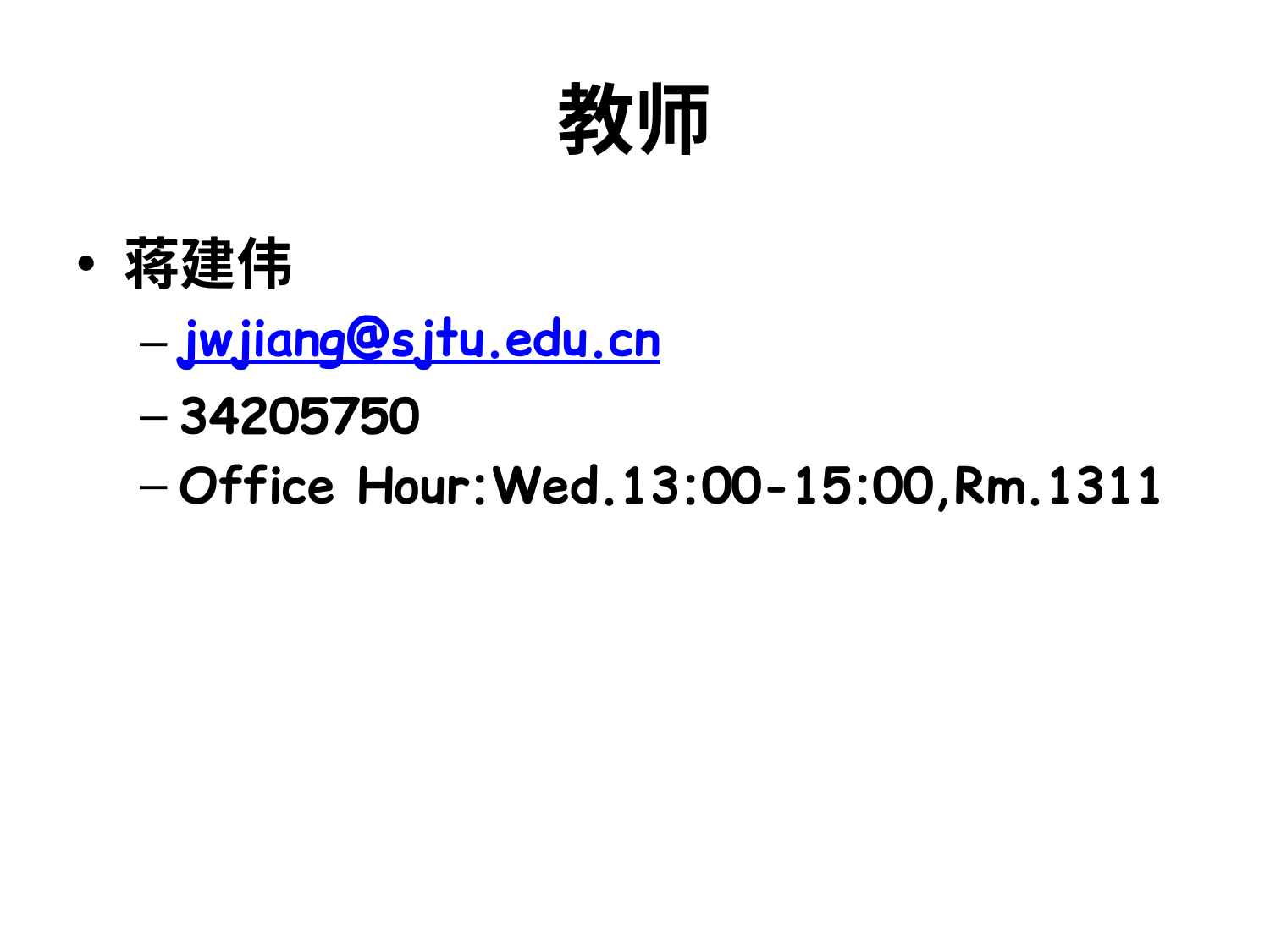

# 教师
蒋建伟
jwjiang@sjtu.edu.cn
34205750
Office Hour:Wed.13:00-15:00,Rm.1311